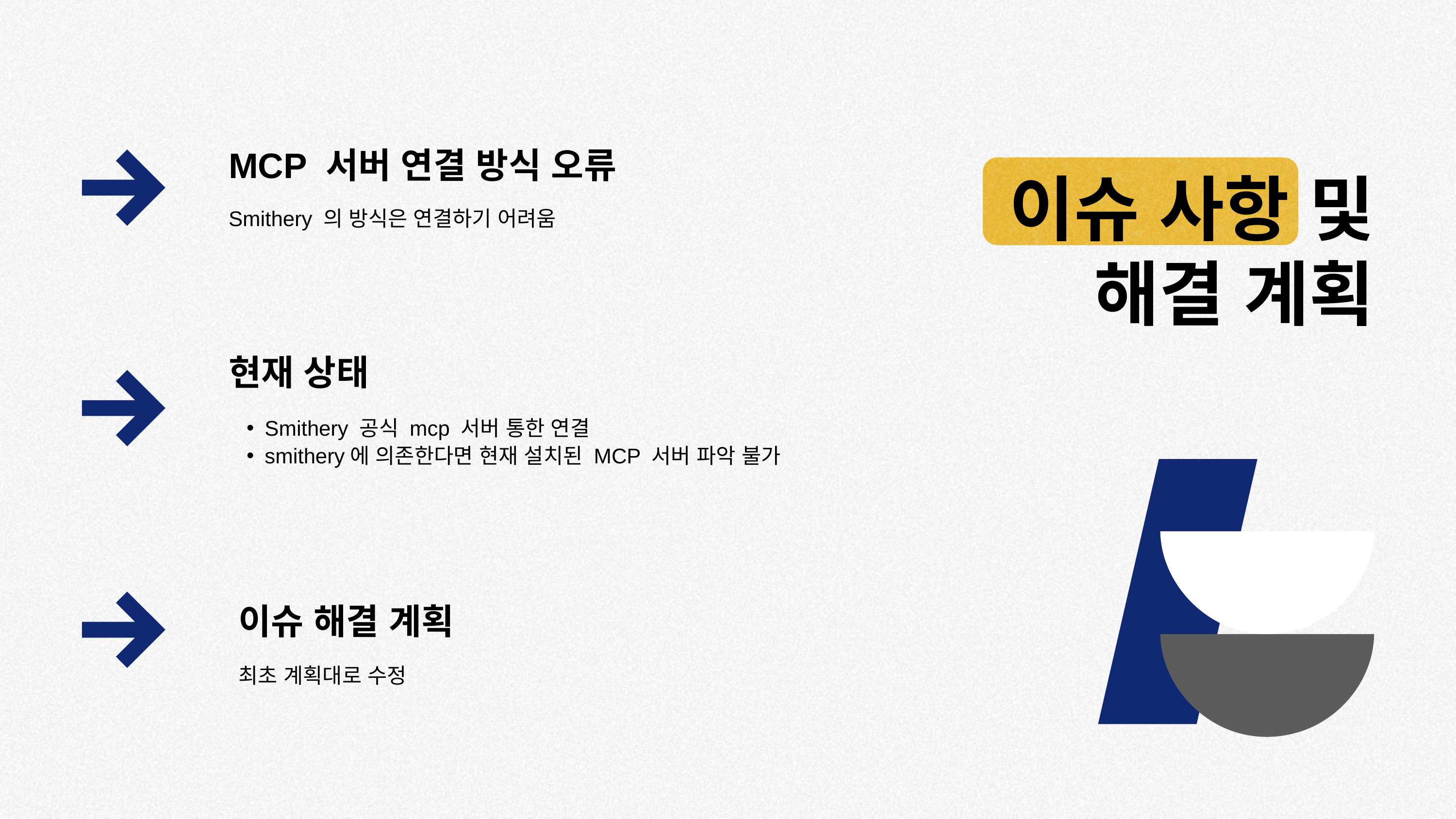

MCP 서버 연결 방식 오류
Smithery 의 방식은 연결하기 어려움

이슈 사항 및
해결 계획
현재 상태
Smithery 공식 mcp 서버 통한 연결
smithery에 의존한다면 현재 설치된 MCP 서버 파악 불가

이슈 해결 계획
최초 계획대로 수정